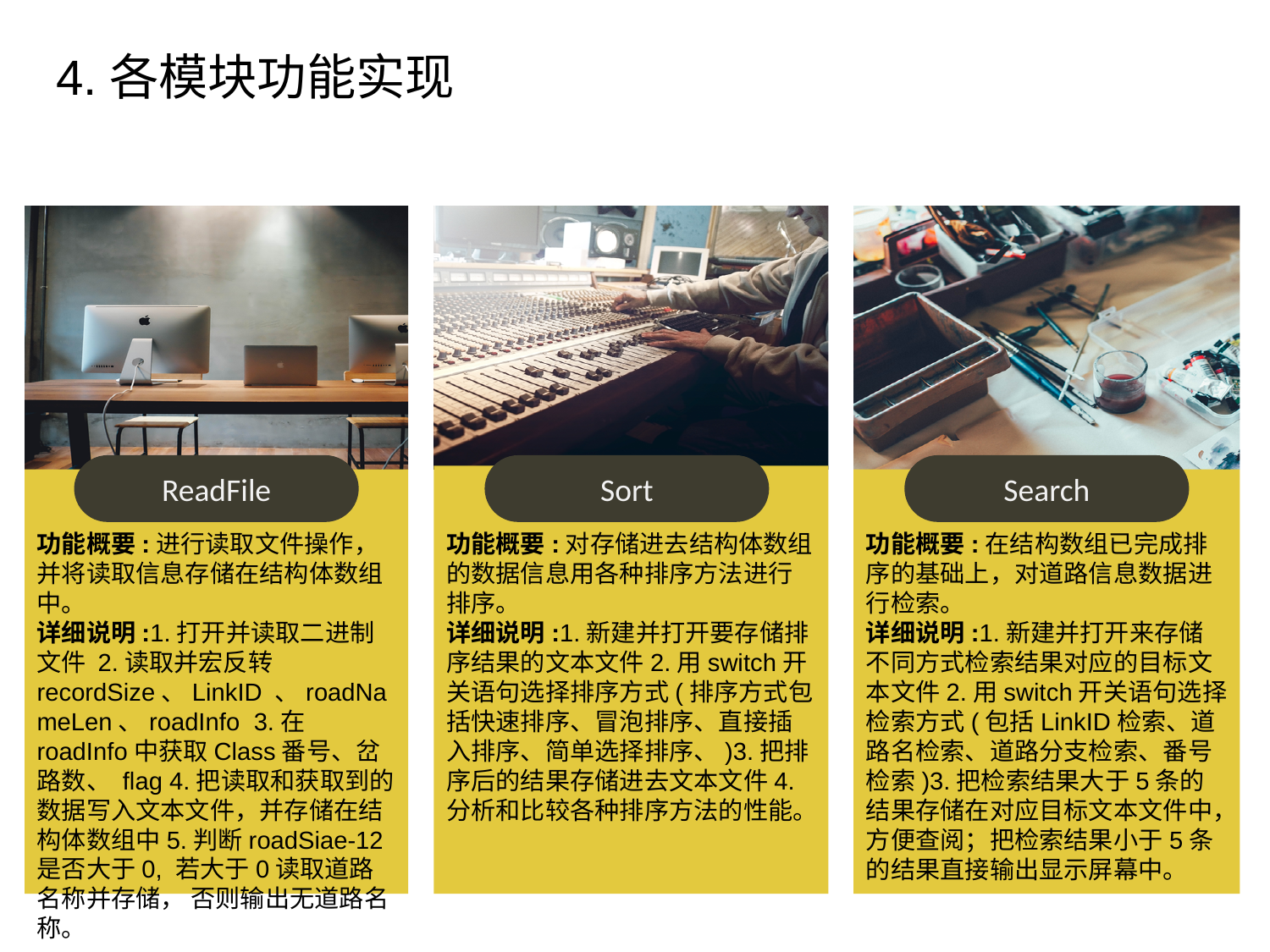

4.各模块功能实现

点击添加文本
点击添加文本
ReadFile
Sort
Search

功能概要:进行读取文件操作，并将读取信息存储在结构体数组中。
详细说明:1.打开并读取二进制文件 2.读取并宏反转recordSize、LinkID 、roadNameLen、roadInfo  3.在roadInfo中获取Class番号、岔路数、 flag 4.把读取和获取到的数据写入文本文件，并存储在结构体数组中5.判断roadSiae-12是否大于0, 若大于0读取道路名称并存储， 否则输出无道路名称。

功能概要:对存储进去结构体数组的数据信息用各种排序方法进行排序。
详细说明:1.新建并打开要存储排序结果的文本文件2.用switch开关语句选择排序方式(排序方式包括快速排序、冒泡排序、直接插入排序、简单选择排序、)3.把排序后的结果存储进去文本文件4.分析和比较各种排序方法的性能。
功能概要:在结构数组已完成排序的基础上，对道路信息数据进行检索。
详细说明:1.新建并打开来存储不同方式检索结果对应的目标文本文件2.用switch开关语句选择检索方式(包括LinkID检索、道路名检索、道路分支检索、番号检索)3.把检索结果大于5条的结果存储在对应目标文本文件中，方便查阅；把检索结果小于5条的结果直接输出显示屏幕中。
点击添加文本
点击添加文本